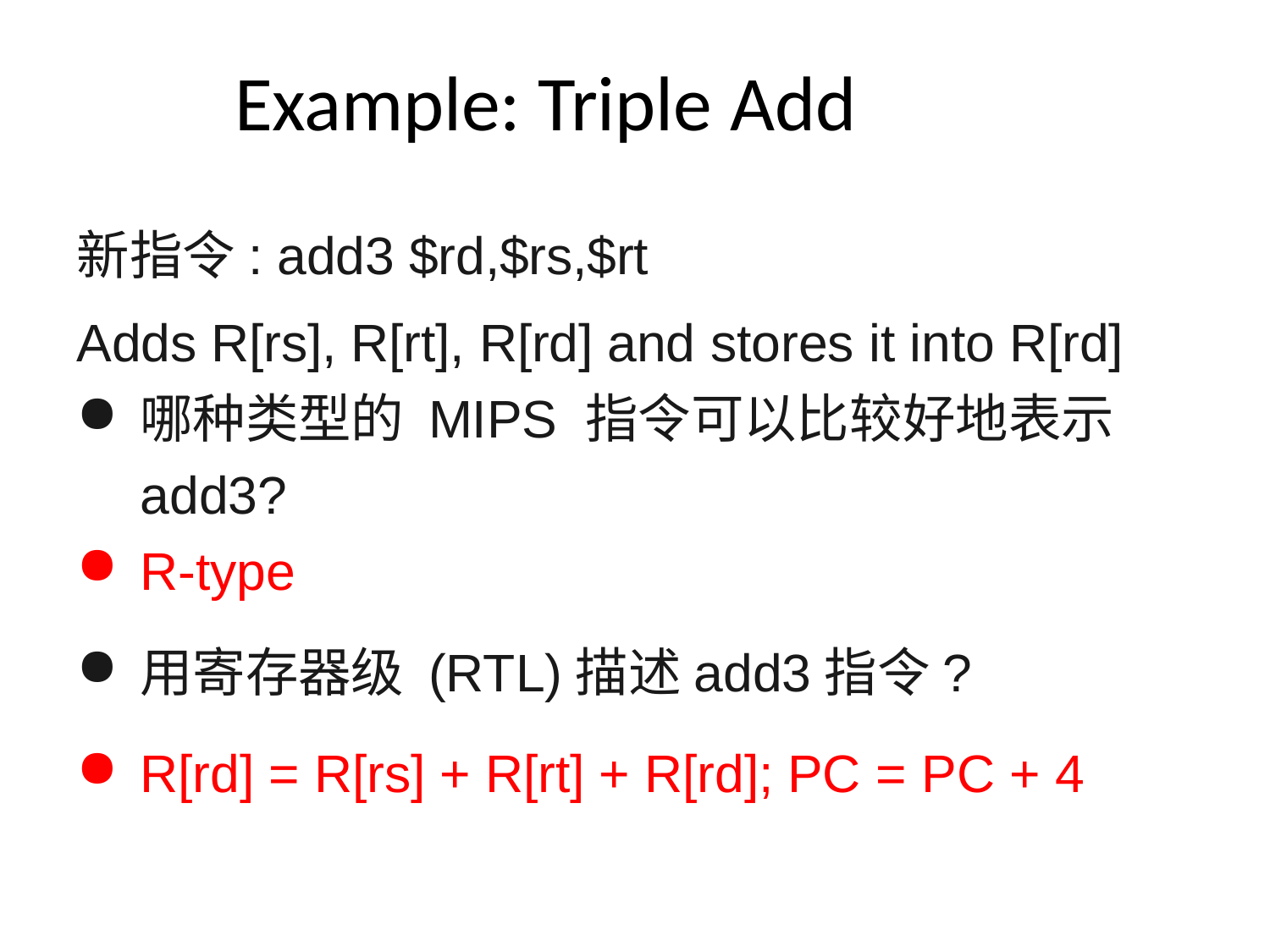

# Example: Triple Add
新指令: add3 $rd,$rs,$rt
Adds R[rs], R[rt], R[rd] and stores it into R[rd]
哪种类型的 MIPS 指令可以比较好地表示add3?
R-type
用寄存器级 (RTL)描述add3指令?
R[rd] = R[rs] + R[rt] + R[rd]; PC = PC + 4